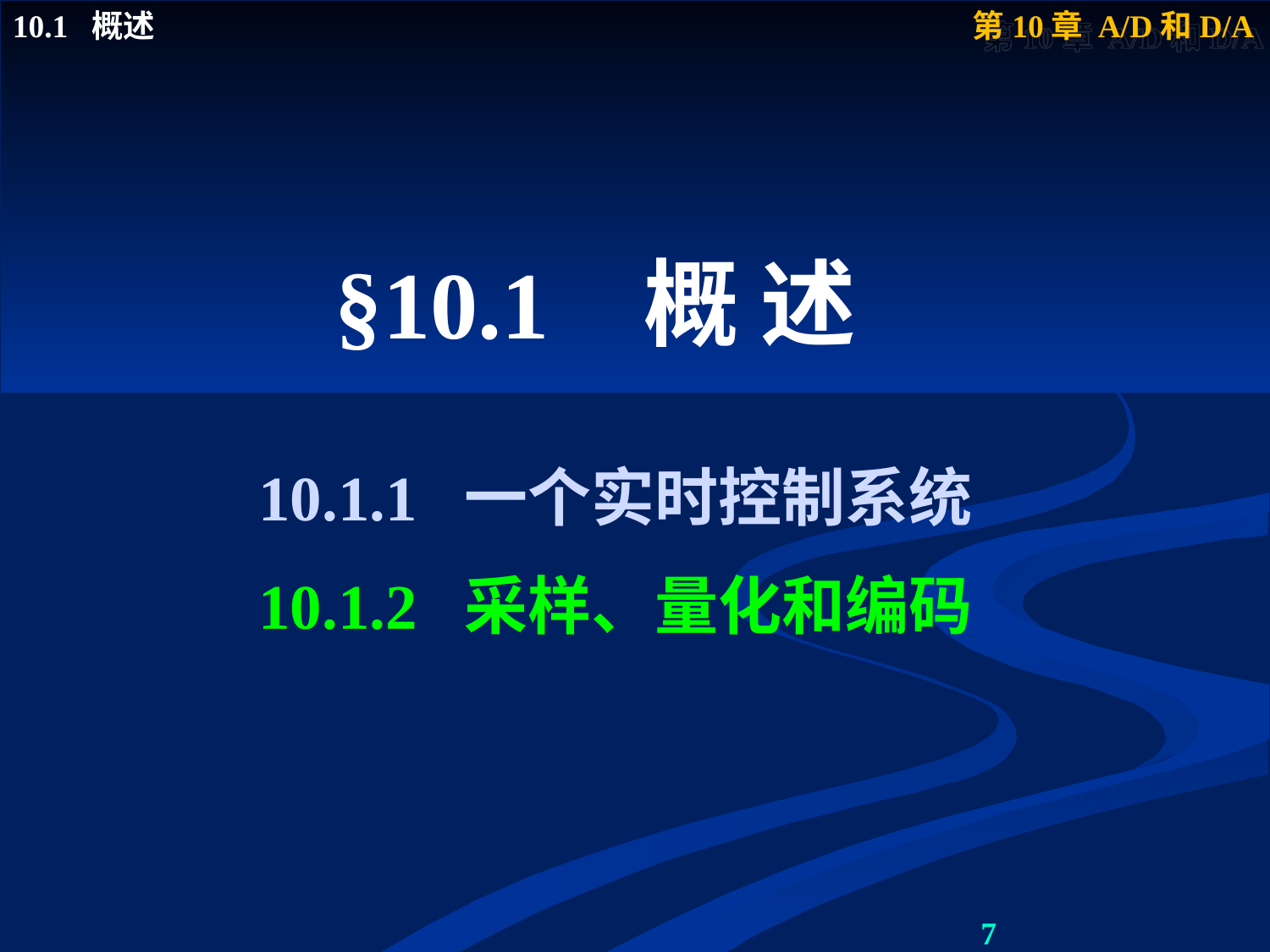

# §10.1   概 述
10.1.1  一个实时控制系统
10.1.2  采样、量化和编码